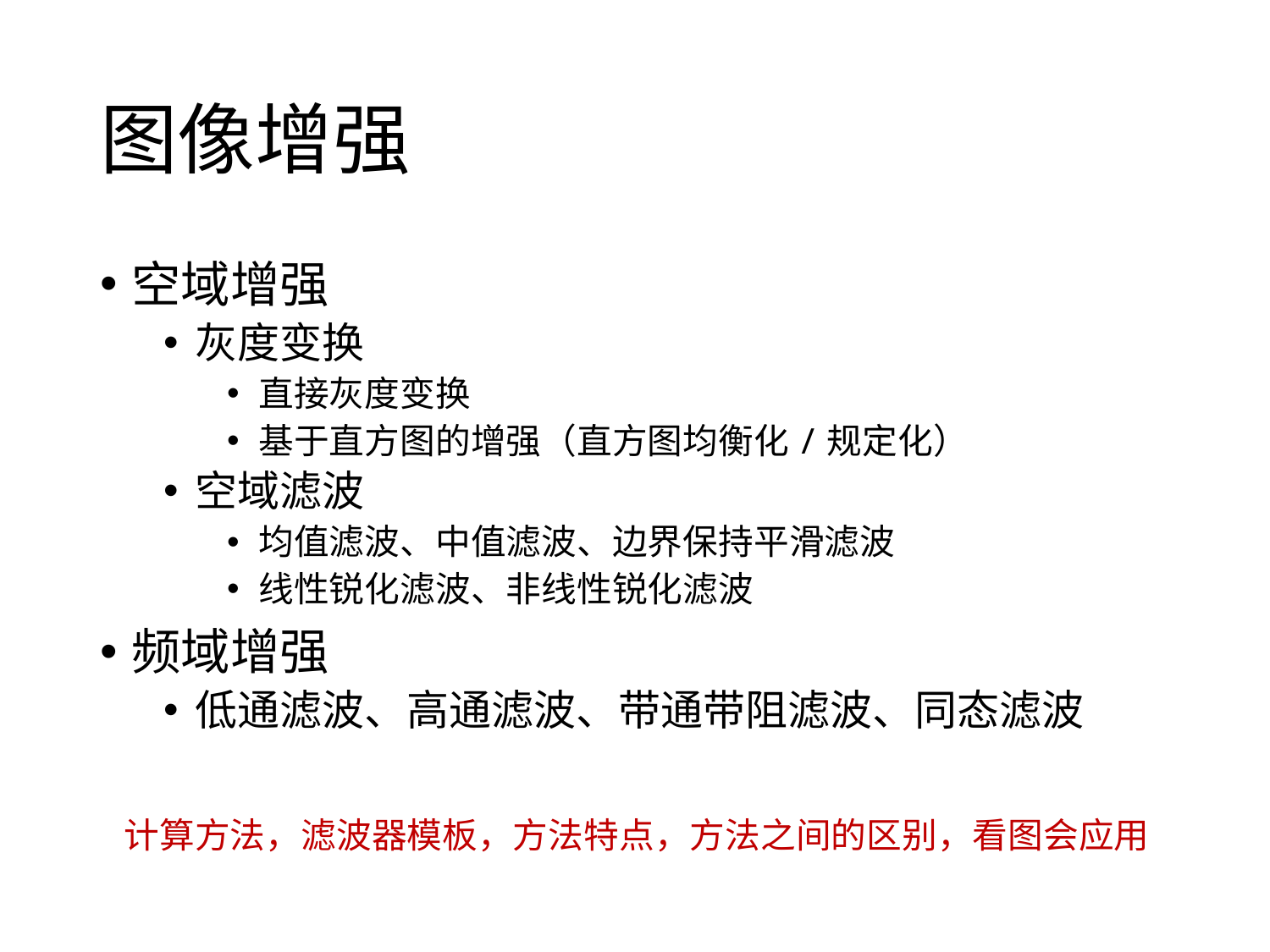

# 图像增强
空域增强
灰度变换
直接灰度变换
基于直方图的增强（直方图均衡化/规定化）
空域滤波
均值滤波、中值滤波、边界保持平滑滤波
线性锐化滤波、非线性锐化滤波
频域增强
低通滤波、高通滤波、带通带阻滤波、同态滤波

计算方法，滤波器模板，方法特点，方法之间的区别，看图会应用